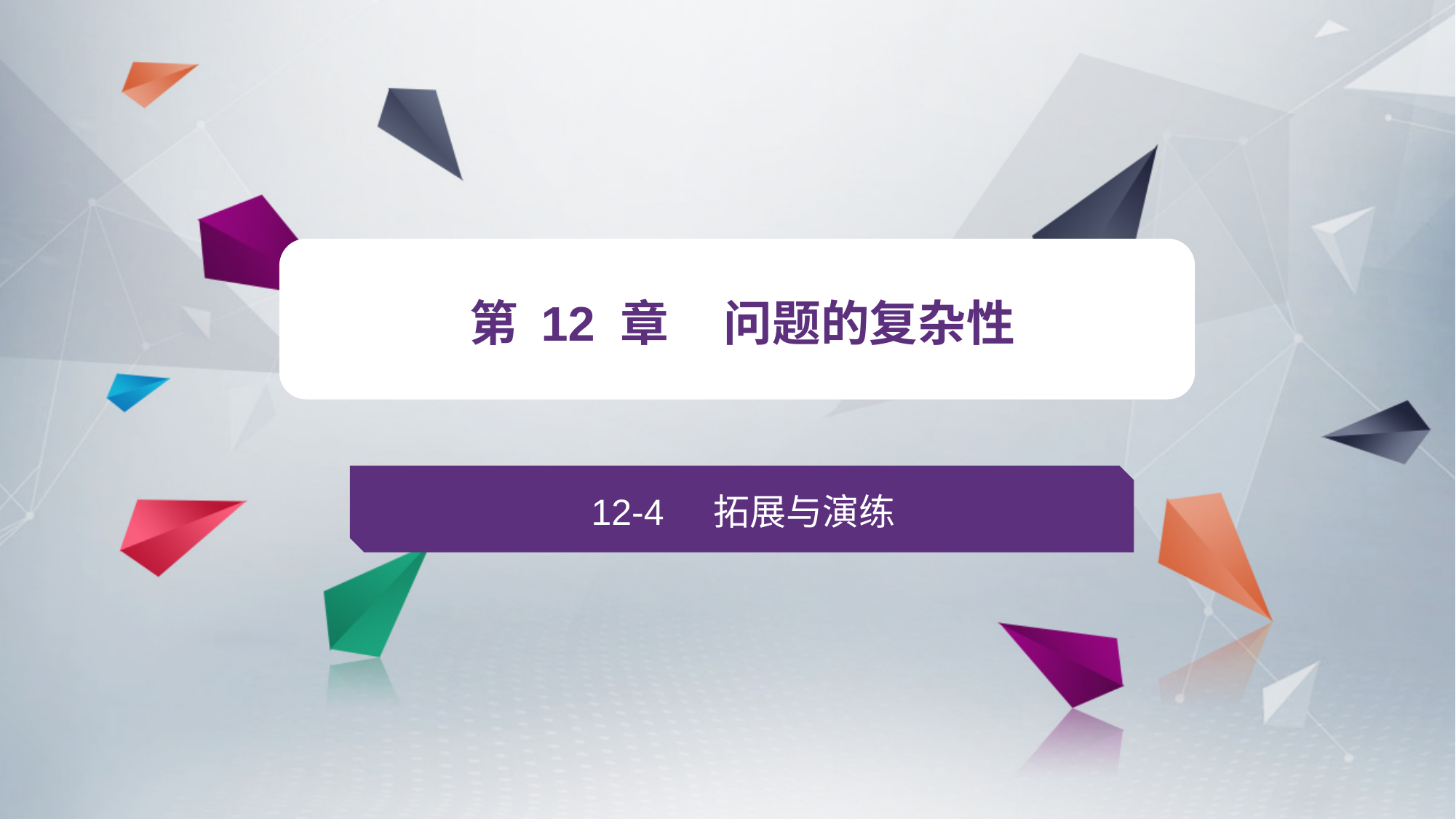

v
第 12 章     问题的复杂性

12-4    拓展与演练